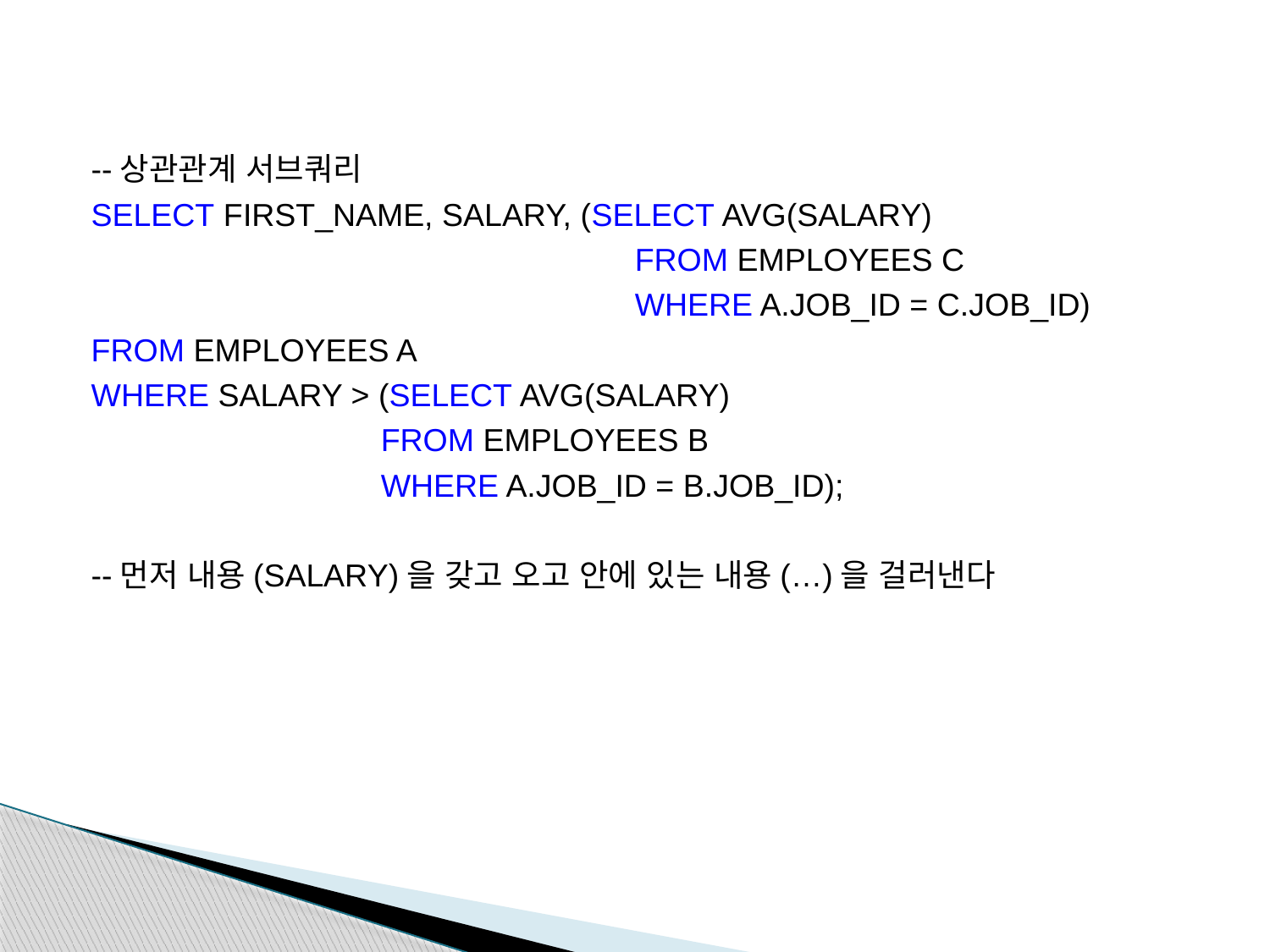

--상관관계 서브쿼리
SELECT FIRST_NAME, SALARY, (SELECT AVG(SALARY)
					FROM EMPLOYEES C
					WHERE A.JOB_ID = C.JOB_ID)
FROM EMPLOYEES A
WHERE SALARY > (SELECT AVG(SALARY)
                 		FROM EMPLOYEES B
                 		WHERE A.JOB_ID = B.JOB_ID);

--먼저 내용(SALARY)을 갖고 오고 안에 있는 내용(…)을 걸러낸다